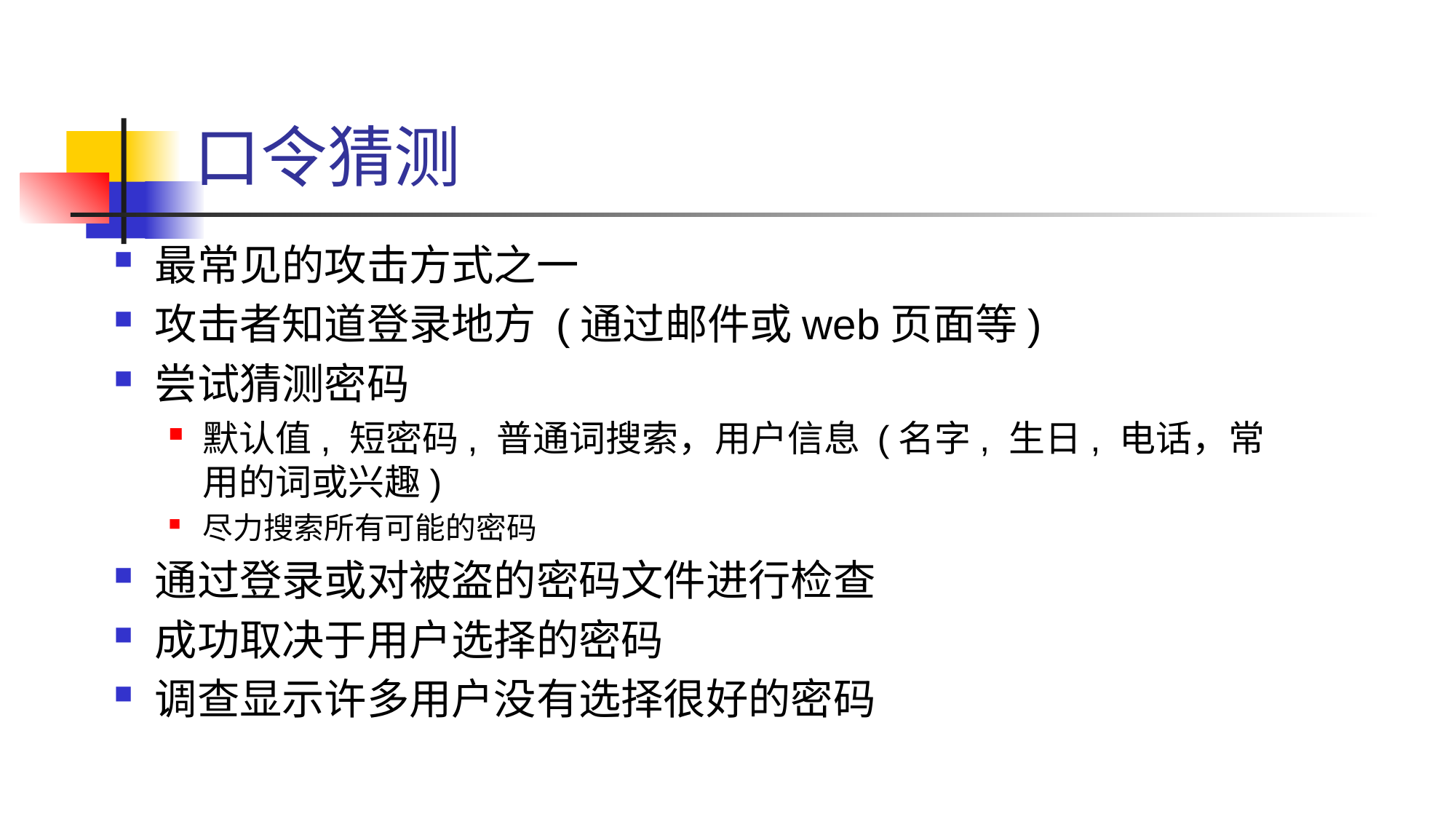

# 口令猜测
最常见的攻击方式之一
攻击者知道登录地方 (通过邮件或web页面等)
尝试猜测密码
默认值, 短密码, 普通词搜索，用户信息 (名字, 生日, 电话，常用的词或兴趣)
尽力搜索所有可能的密码
通过登录或对被盗的密码文件进行检查
成功取决于用户选择的密码
调查显示许多用户没有选择很好的密码